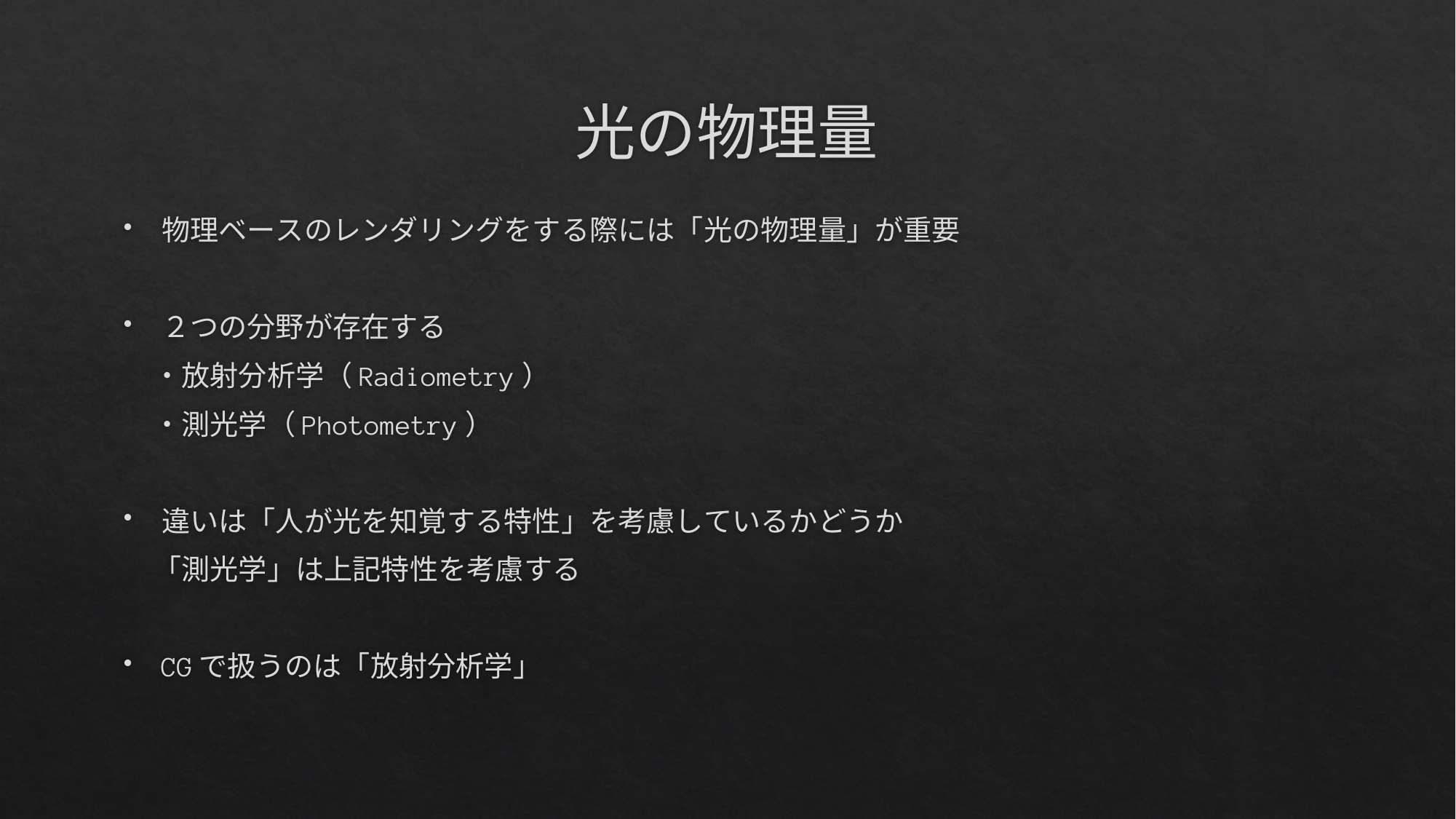

# 光の物理量
物理ベースのレンダリングをする際には「光の物理量」が重要

２つの分野が存在する
　・放射分析学（Radiometry）
　・測光学（Photometry）

違いは「人が光を知覚する特性」を考慮しているかどうか
　「測光学」は上記特性を考慮する

CGで扱うのは「放射分析学」